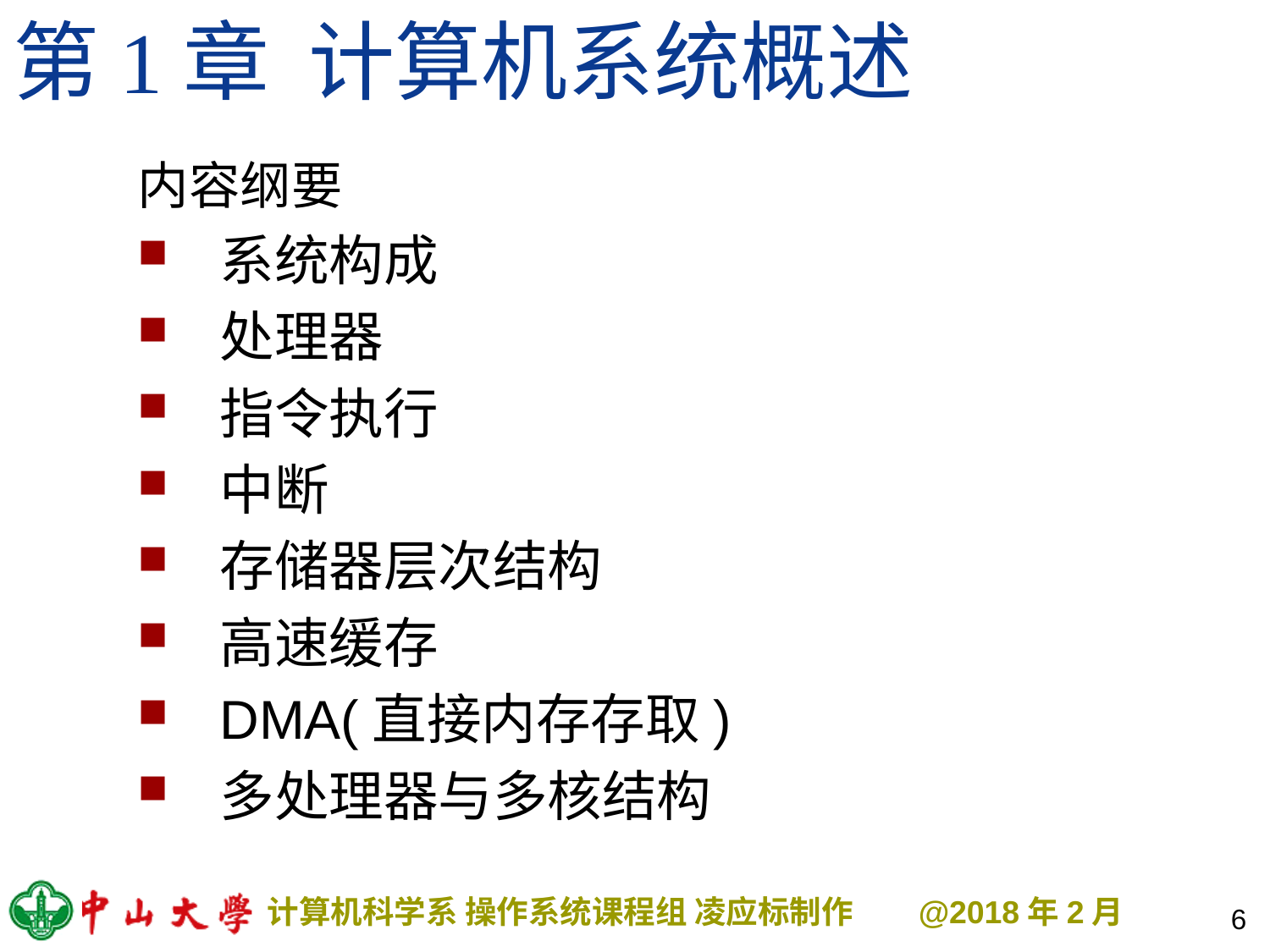

# 第1章  计算机系统概述
内容纲要
系统构成
处理器
指令执行
中断
存储器层次结构
高速缓存
DMA(直接内存存取)
多处理器与多核结构
6